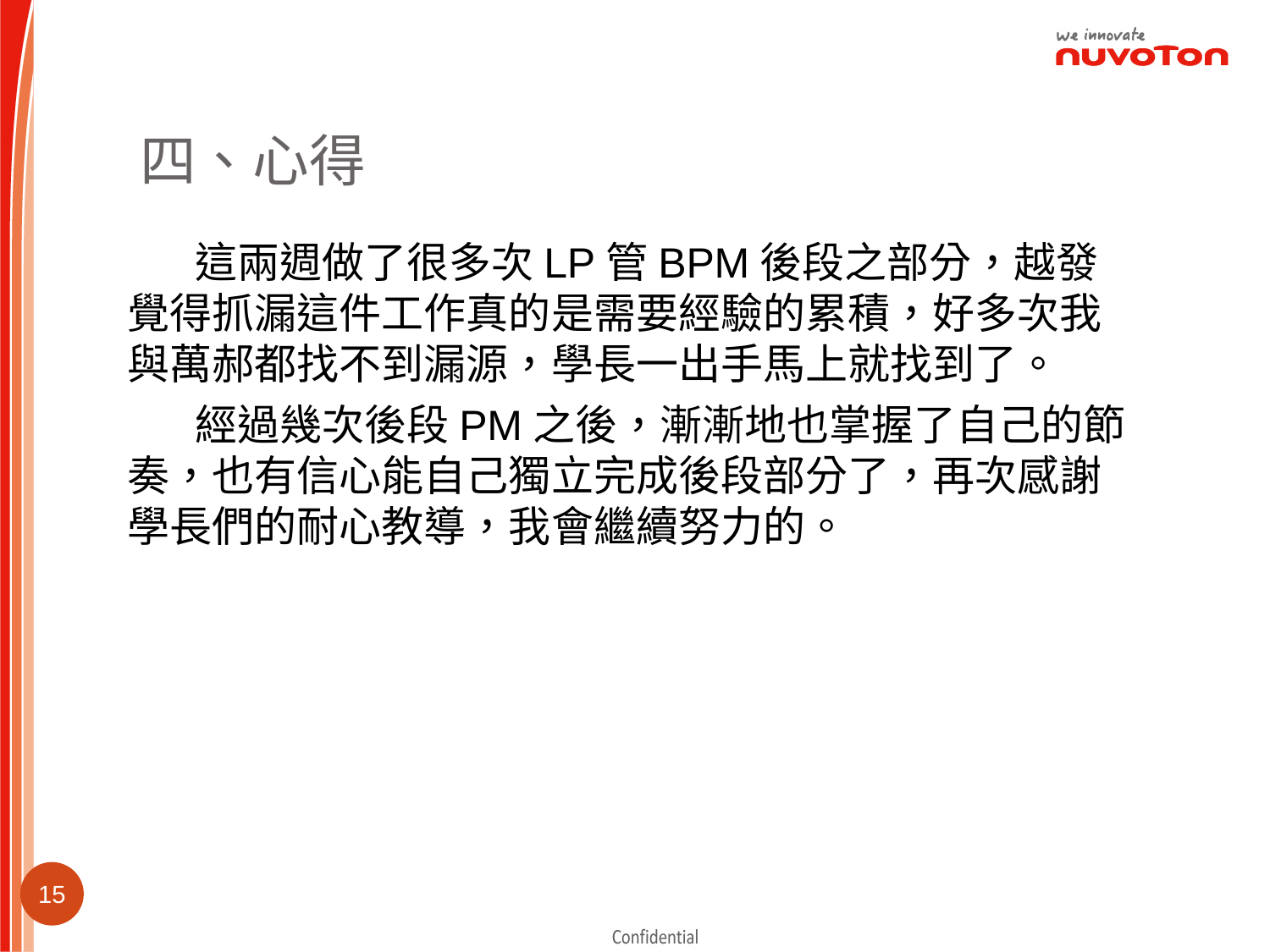

# 四、心得
      這兩週做了很多次LP管BPM後段之部分，越發覺得抓漏這件工作真的是需要經驗的累積，好多次我與萬郝都找不到漏源，學長一出手馬上就找到了。
      經過幾次後段PM之後，漸漸地也掌握了自己的節奏，也有信心能自己獨立完成後段部分了，再次感謝學長們的耐心教導，我會繼續努力的。

15